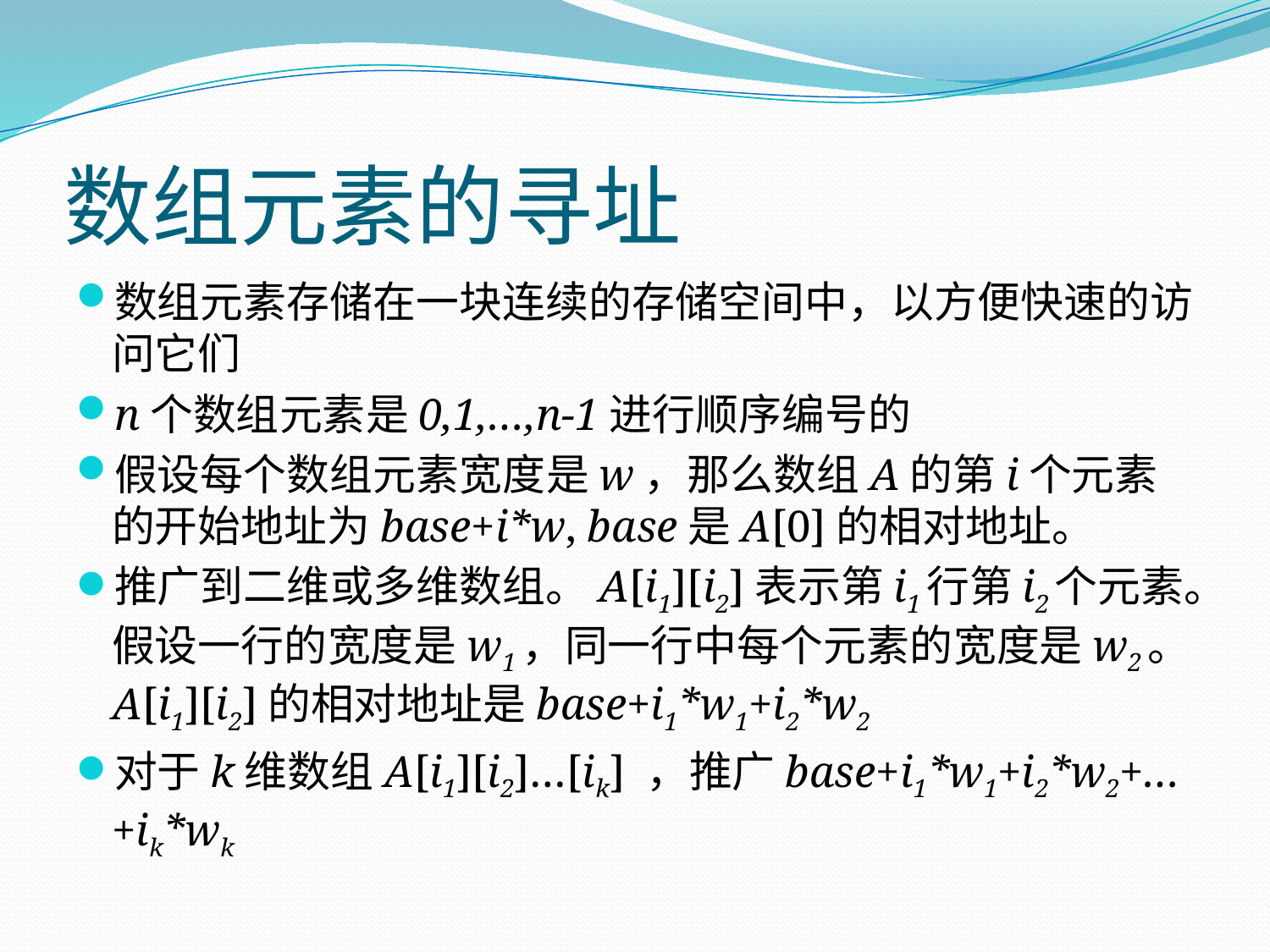

# 数组元素的寻址
数组元素存储在一块连续的存储空间中，以方便快速的访问它们
n个数组元素是0,1,…,n-1进行顺序编号的
假设每个数组元素宽度是w，那么数组A的第i个元素的开始地址为base+i*w, base是A[0]的相对地址。
推广到二维或多维数组。A[i1][i2]表示第i1行第i2个元素。假设一行的宽度是w1，同一行中每个元素的宽度是w2。 A[i1][i2]的相对地址是base+i1*w1+i2*w2
对于k维数组A[i1][i2]…[ik] ，推广base+i1*w1+i2*w2+…+ik*wk